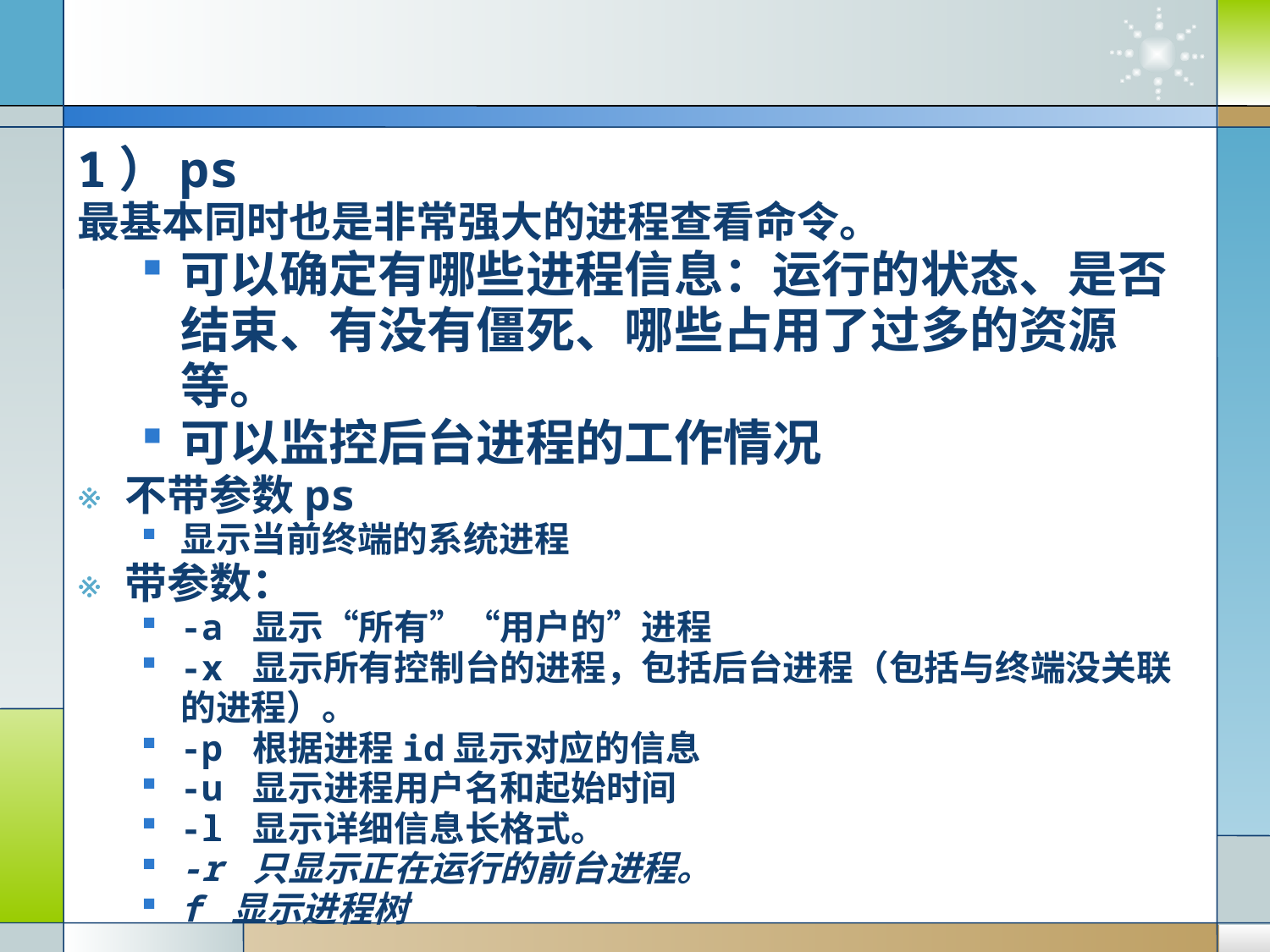

1）ps
最基本同时也是非常强大的进程查看命令。
可以确定有哪些进程信息：运行的状态、是否结束、有没有僵死、哪些占用了过多的资源等。
可以监控后台进程的工作情况
不带参数ps
显示当前终端的系统进程
带参数：
-a 显示“所有”“用户的”进程
-x 显示所有控制台的进程，包括后台进程（包括与终端没关联的进程）。
-p 根据进程id显示对应的信息
-u 显示进程用户名和起始时间
-l 显示详细信息长格式。
-r 只显示正在运行的前台进程。
f 显示进程树

102